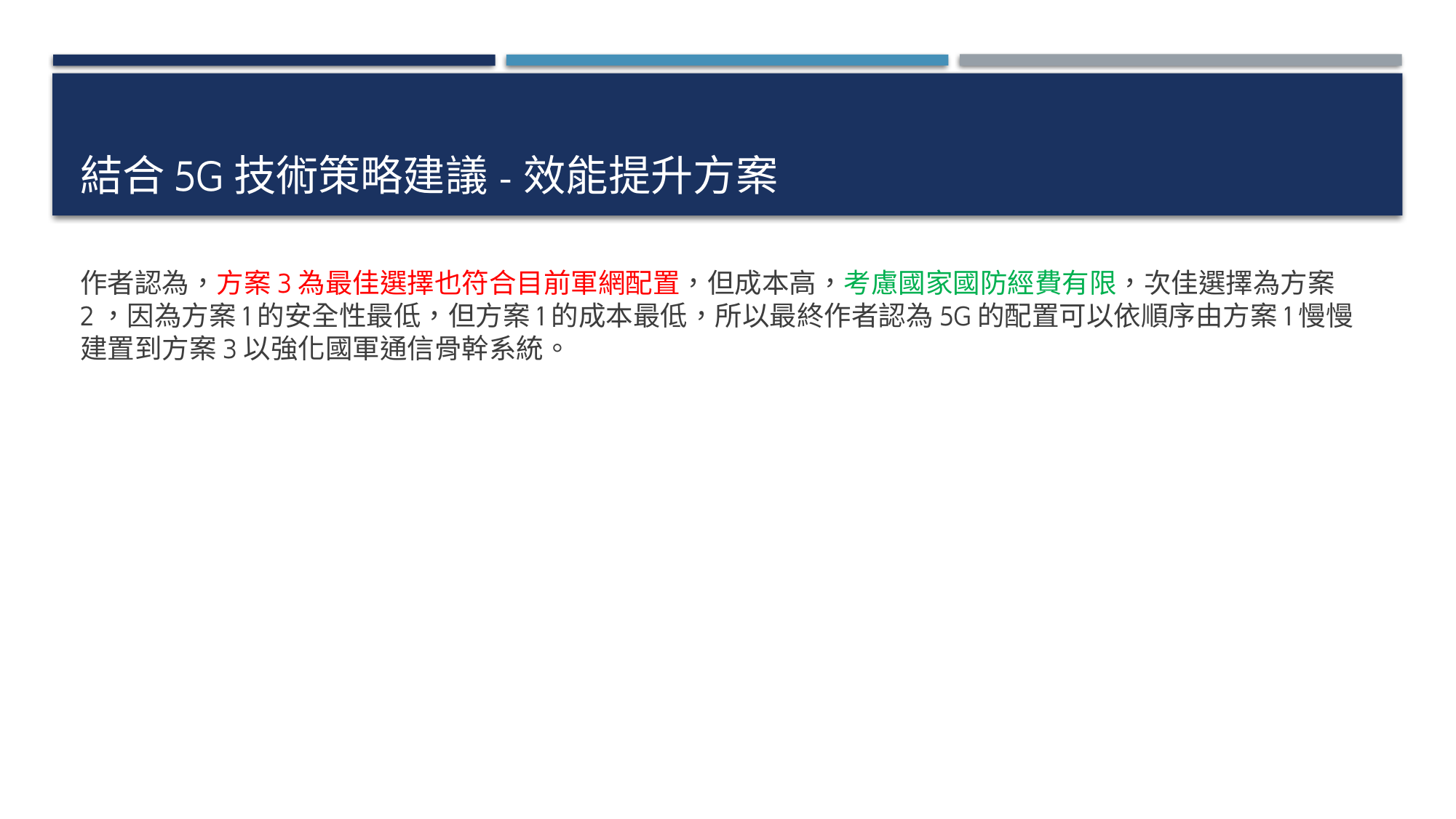

# 結合5G技術策略建議-效能提升方案
作者認為，方案3為最佳選擇也符合目前軍網配置，但成本高，考慮國家國防經費有限，次佳選擇為方案2，因為方案1的安全性最低，但方案1的成本最低，所以最終作者認為5G的配置可以依順序由方案1慢慢建置到方案3以強化國軍通信骨幹系統。